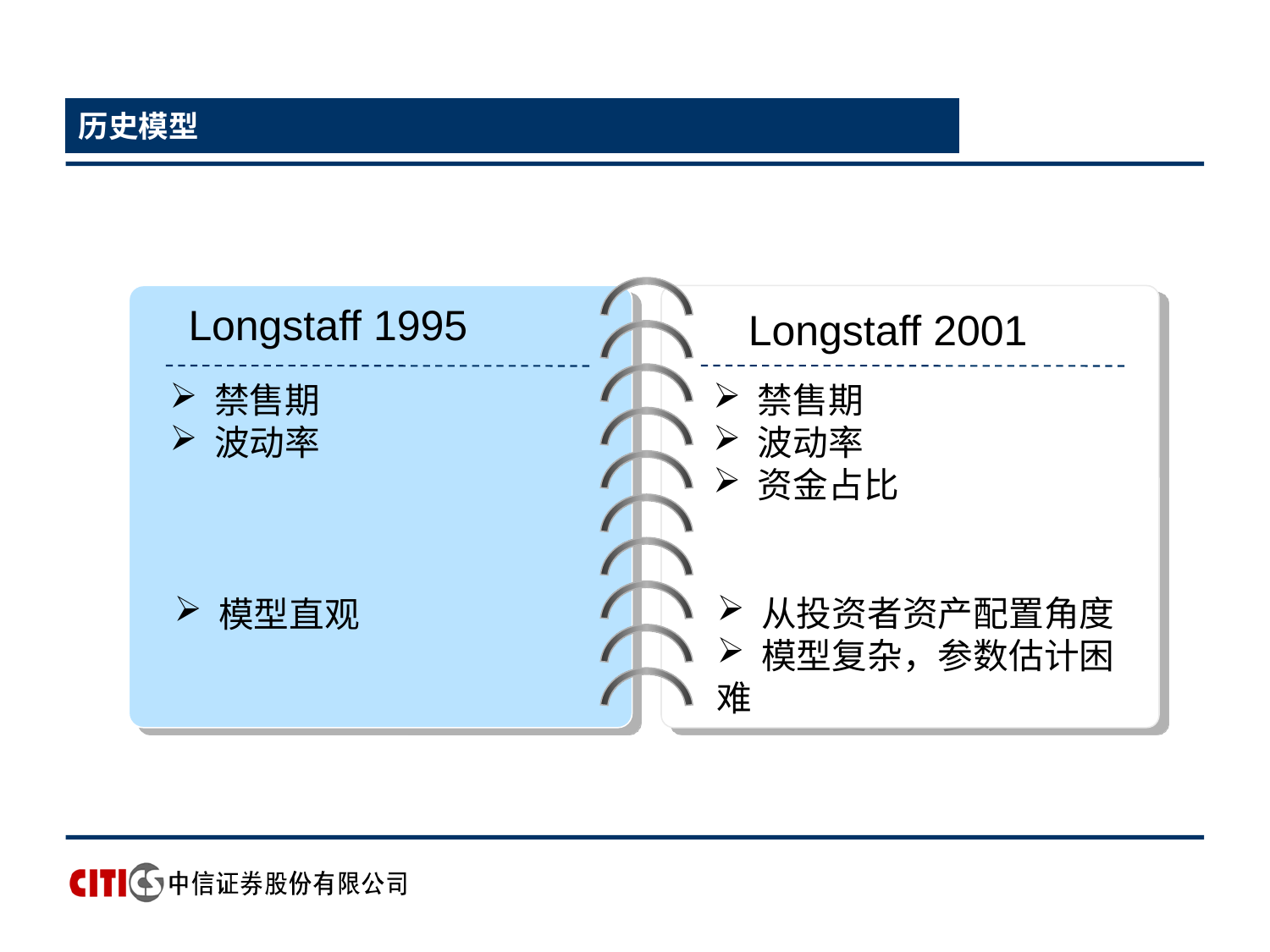

# 历史模型

Longstaff 1995

 禁售期
 波动率
 禁售期
 波动率
 资金占比
Longstaff 2001
 从投资者资产配置角度
 模型复杂，参数估计困难
 模型直观